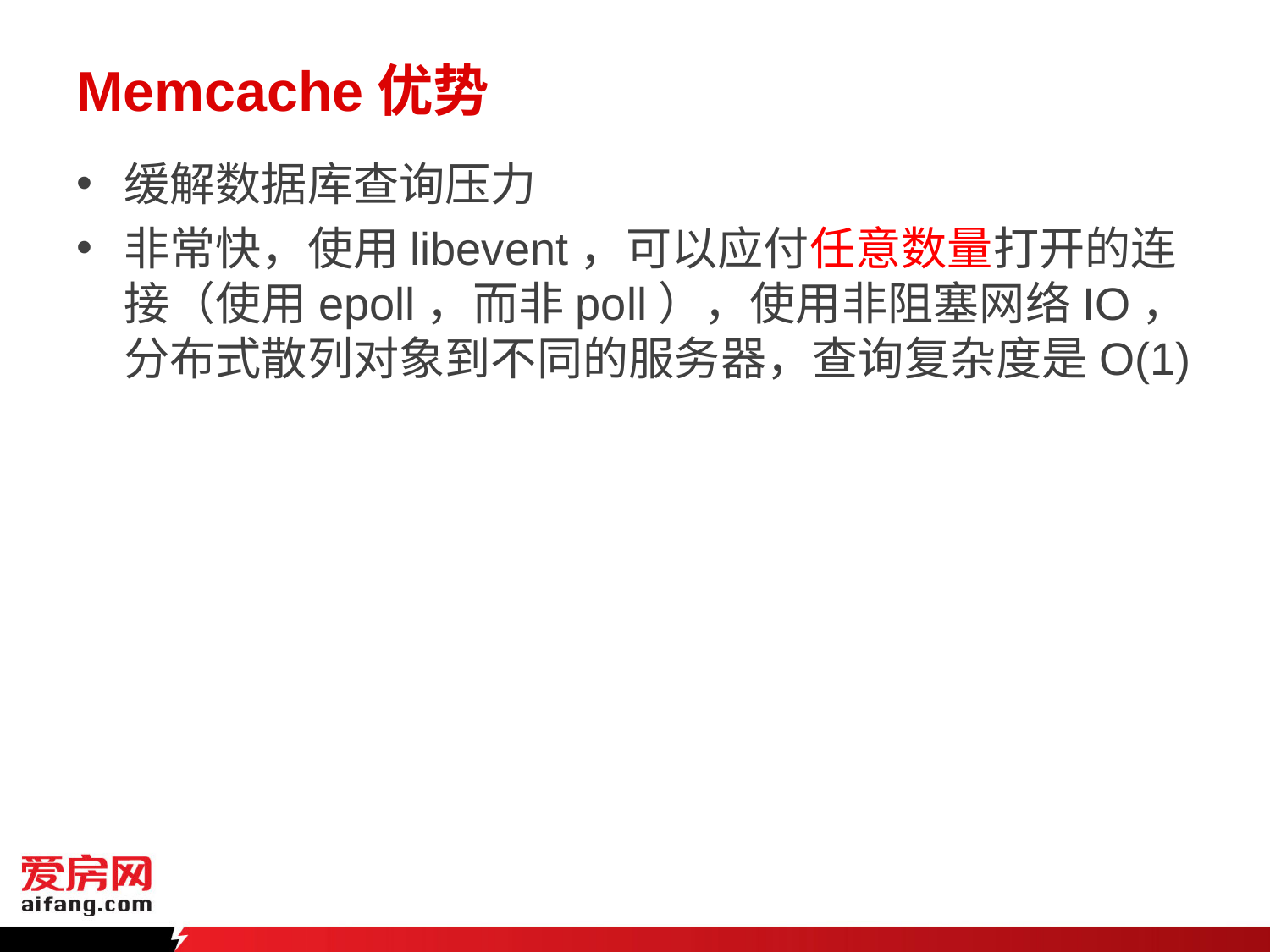

# Memcache优势
缓解数据库查询压力
非常快，使用libevent，可以应付任意数量打开的连接（使用epoll，而非poll），使用非阻塞网络IO，分布式散列对象到不同的服务器，查询复杂度是O(1)